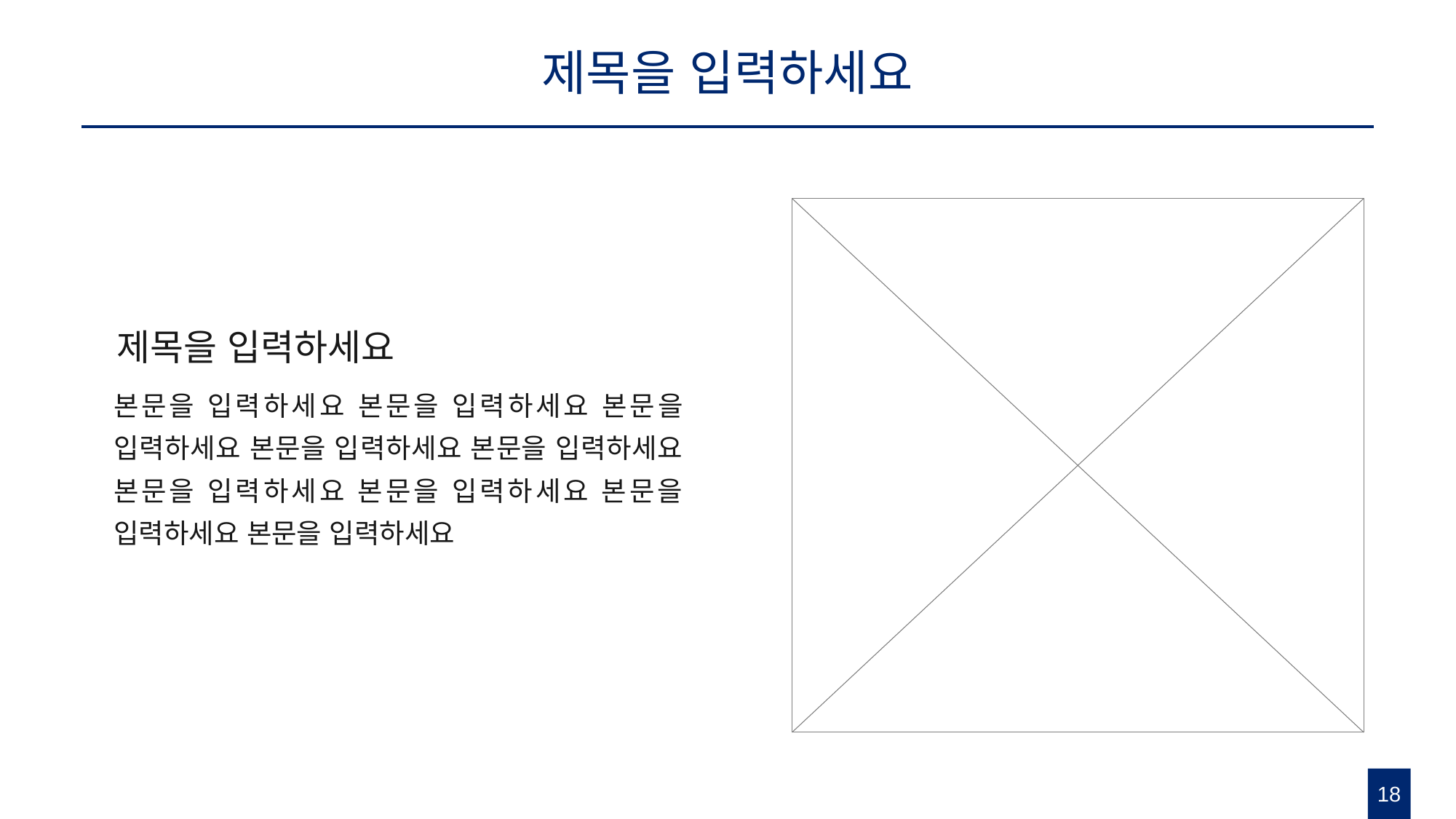

# 제목을 입력하세요

제목을 입력하세요
본문을 입력하세요 본문을 입력하세요 본문을 입력하세요 본문을 입력하세요 본문을 입력하세요 본문을 입력하세요 본문을 입력하세요 본문을 입력하세요 본문을 입력하세요